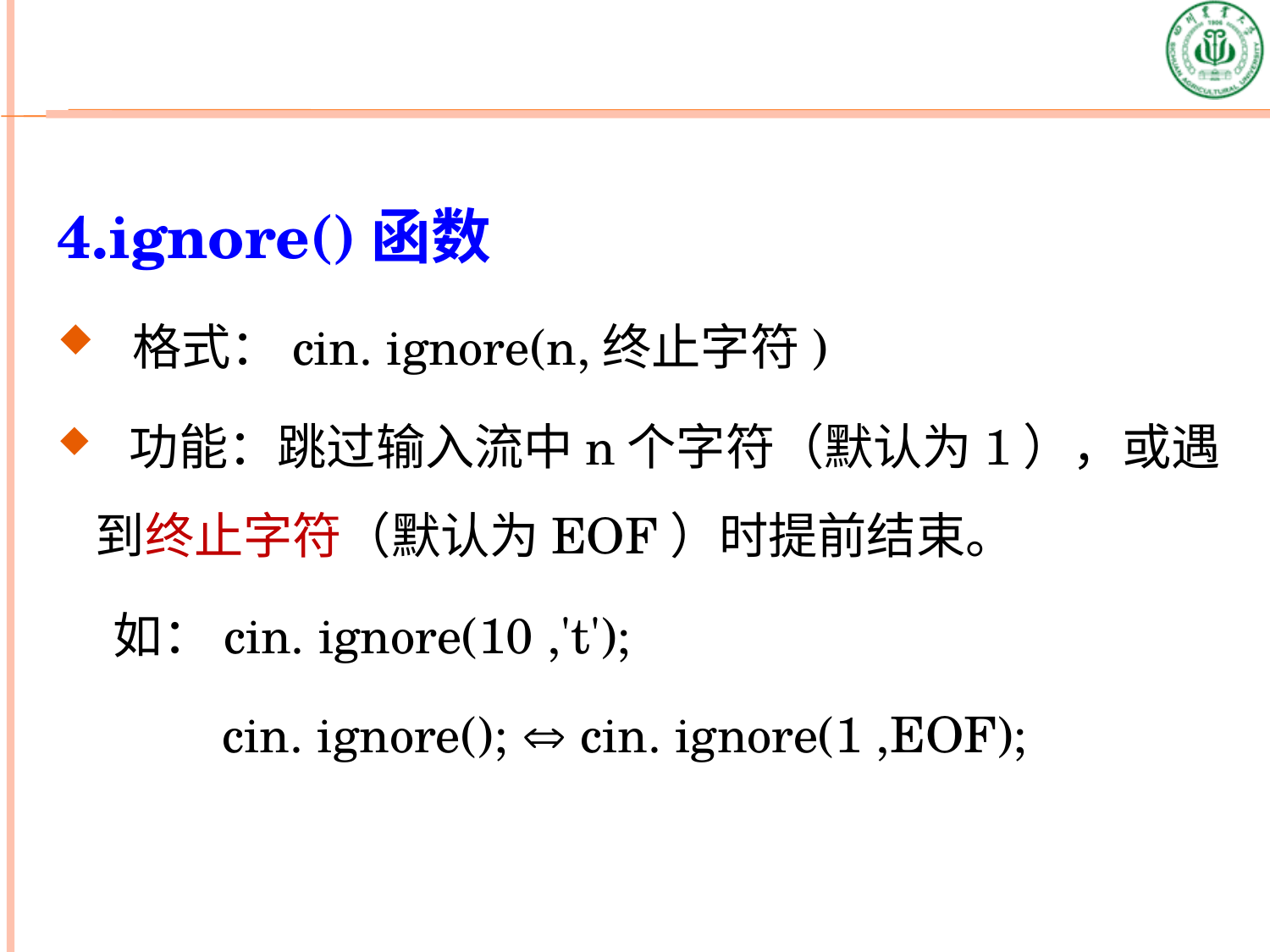

4.ignore()函数
  格式：cin. ignore(n,终止字符)
  功能：跳过输入流中n个字符（默认为1），或遇到终止字符（默认为EOF）时提前结束。
    如：cin. ignore(10 ,'t');
            cin. ignore(); ⇔ cin. ignore(1 ,EOF);